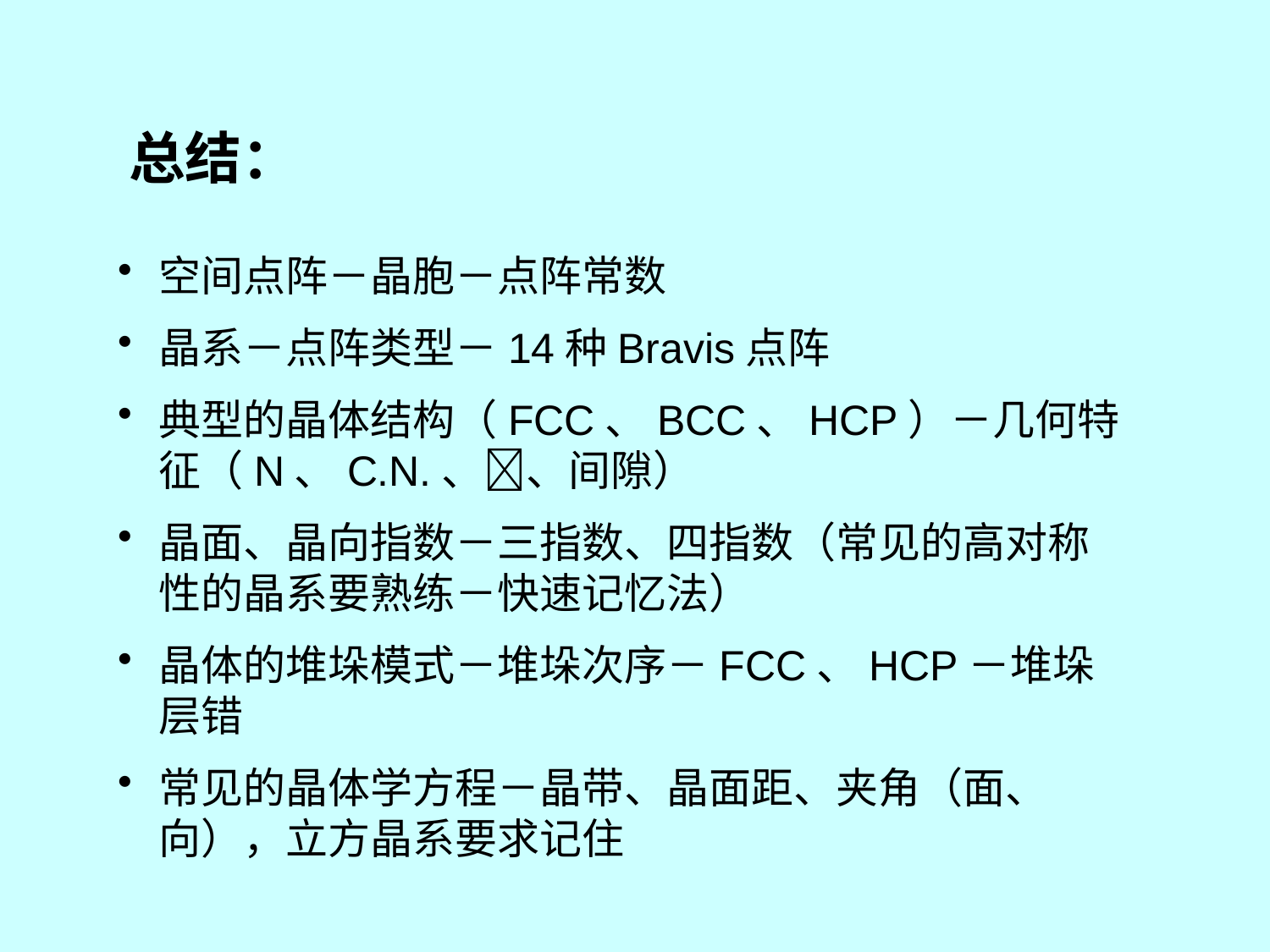

总结：
空间点阵－晶胞－点阵常数
晶系－点阵类型－14种Bravis点阵
典型的晶体结构（FCC、BCC、HCP）－几何特征（N、C.N.、ξ、间隙）
晶面、晶向指数－三指数、四指数（常见的高对称性的晶系要熟练－快速记忆法）
晶体的堆垛模式－堆垛次序－FCC、HCP－堆垛层错
常见的晶体学方程－晶带、晶面距、夹角（面、向），立方晶系要求记住